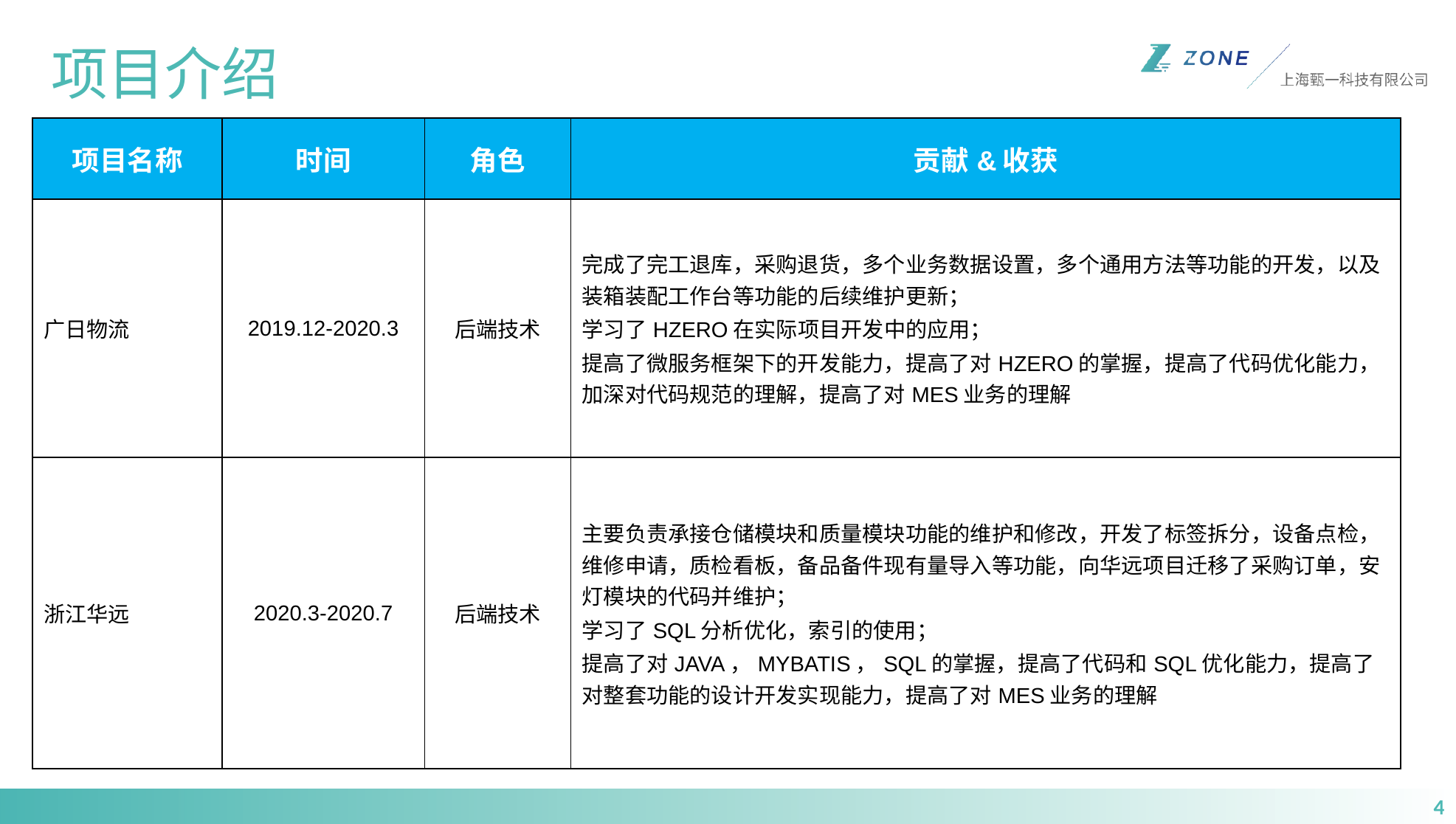

# 项目介绍

| 项目名称 | 时间 | 角色 | 贡献&收获 |
| --- | --- | --- | --- |
| 广日物流 | 2019.12-2020.3 | 后端技术 | 完成了完工退库，采购退货，多个业务数据设置，多个通用方法等功能的开发，以及装箱装配工作台等功能的后续维护更新； 学习了HZERO在实际项目开发中的应用； 提高了微服务框架下的开发能力，提高了对HZERO的掌握，提高了代码优化能力，加深对代码规范的理解，提高了对MES业务的理解 |
| 浙江华远 | 2020.3-2020.7 | 后端技术 | 主要负责承接仓储模块和质量模块功能的维护和修改，开发了标签拆分，设备点检，维修申请，质检看板，备品备件现有量导入等功能，向华远项目迁移了采购订单，安灯模块的代码并维护； 学习了SQL分析优化，索引的使用； 提高了对JAVA，MYBATIS，SQL的掌握，提高了代码和SQL优化能力，提高了对整套功能的设计开发实现能力，提高了对MES业务的理解 |
4